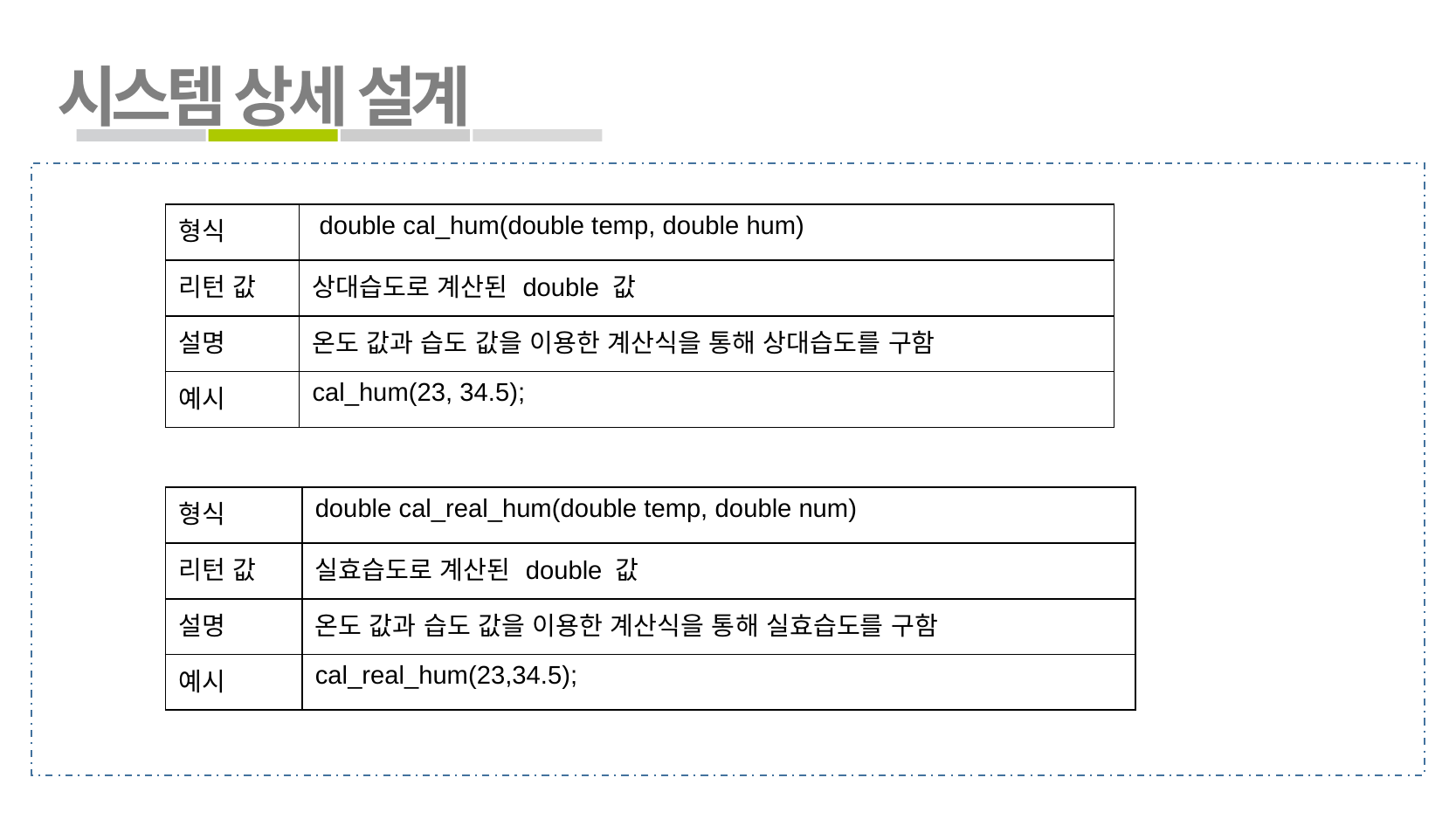

시스템 상세 설계

| 형식 | double cal\_hum(double temp, double hum) |
| --- | --- |
| 리턴 값 | 상대습도로 계산된 double 값 |
| 설명 | 온도 값과 습도 값을 이용한 계산식을 통해 상대습도를 구함 |
| 예시 | cal\_hum(23, 34.5); |
| 형식 | double cal\_real\_hum(double temp, double num) |
| --- | --- |
| 리턴 값 | 실효습도로 계산된 double 값 |
| 설명 | 온도 값과 습도 값을 이용한 계산식을 통해 실효습도를 구함 |
| 예시 | cal\_real\_hum(23,34.5); |